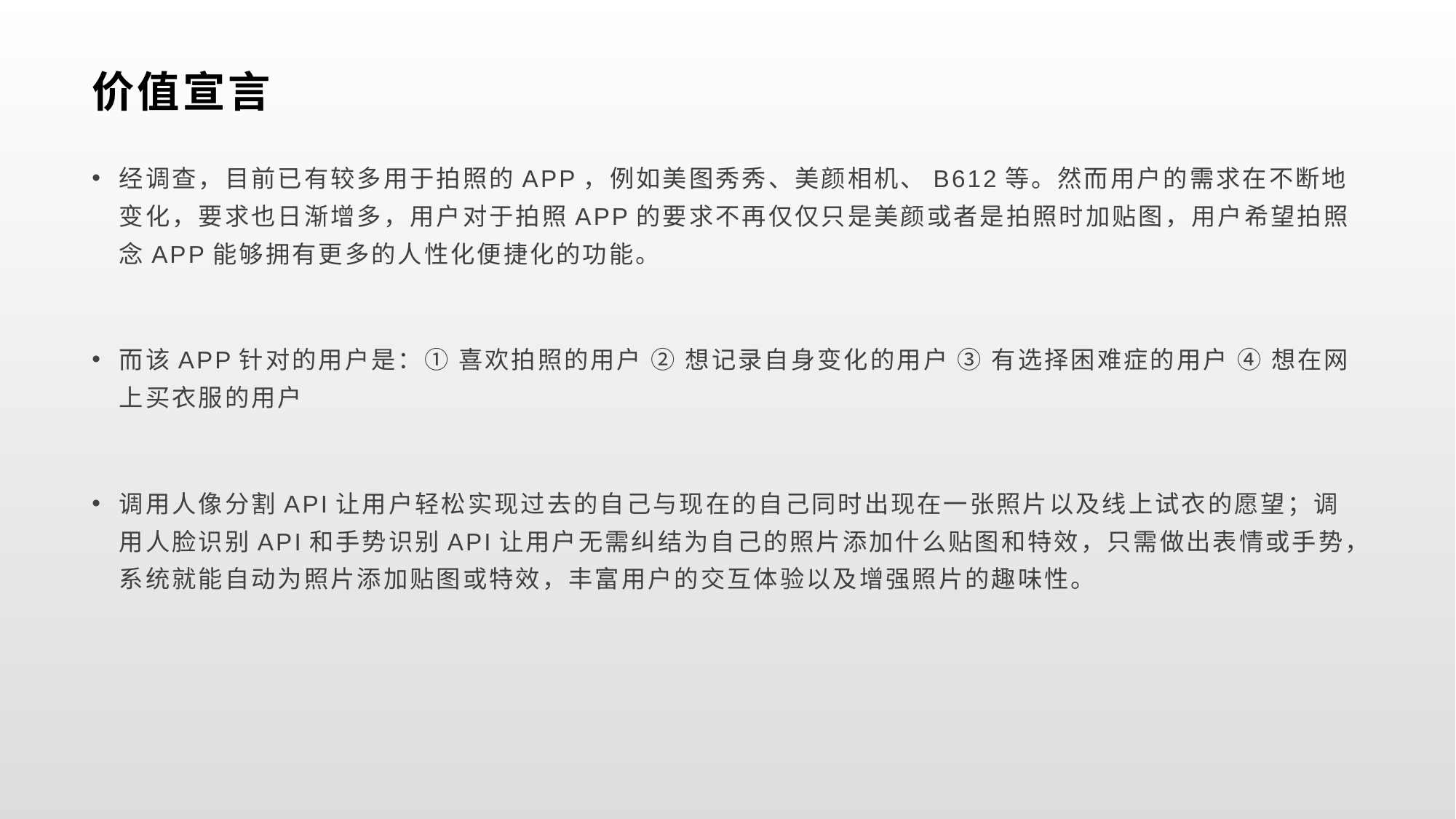

# 价值宣言
经调查，目前已有较多用于拍照的APP，例如美图秀秀、美颜相机、B612等。然而用户的需求在不断地变化，要求也日渐增多，用户对于拍照APP的要求不再仅仅只是美颜或者是拍照时加贴图，用户希望拍照念APP能够拥有更多的人性化便捷化的功能。

而该APP针对的用户是：① 喜欢拍照的用户 ② 想记录自身变化的用户 ③ 有选择困难症的用户 ④ 想在网上买衣服的用户

调用人像分割API让用户轻松实现过去的自己与现在的自己同时出现在一张照片以及线上试衣的愿望；调用人脸识别API和手势识别API让用户无需纠结为自己的照片添加什么贴图和特效，只需做出表情或手势，系统就能自动为照片添加贴图或特效，丰富用户的交互体验以及增强照片的趣味性。